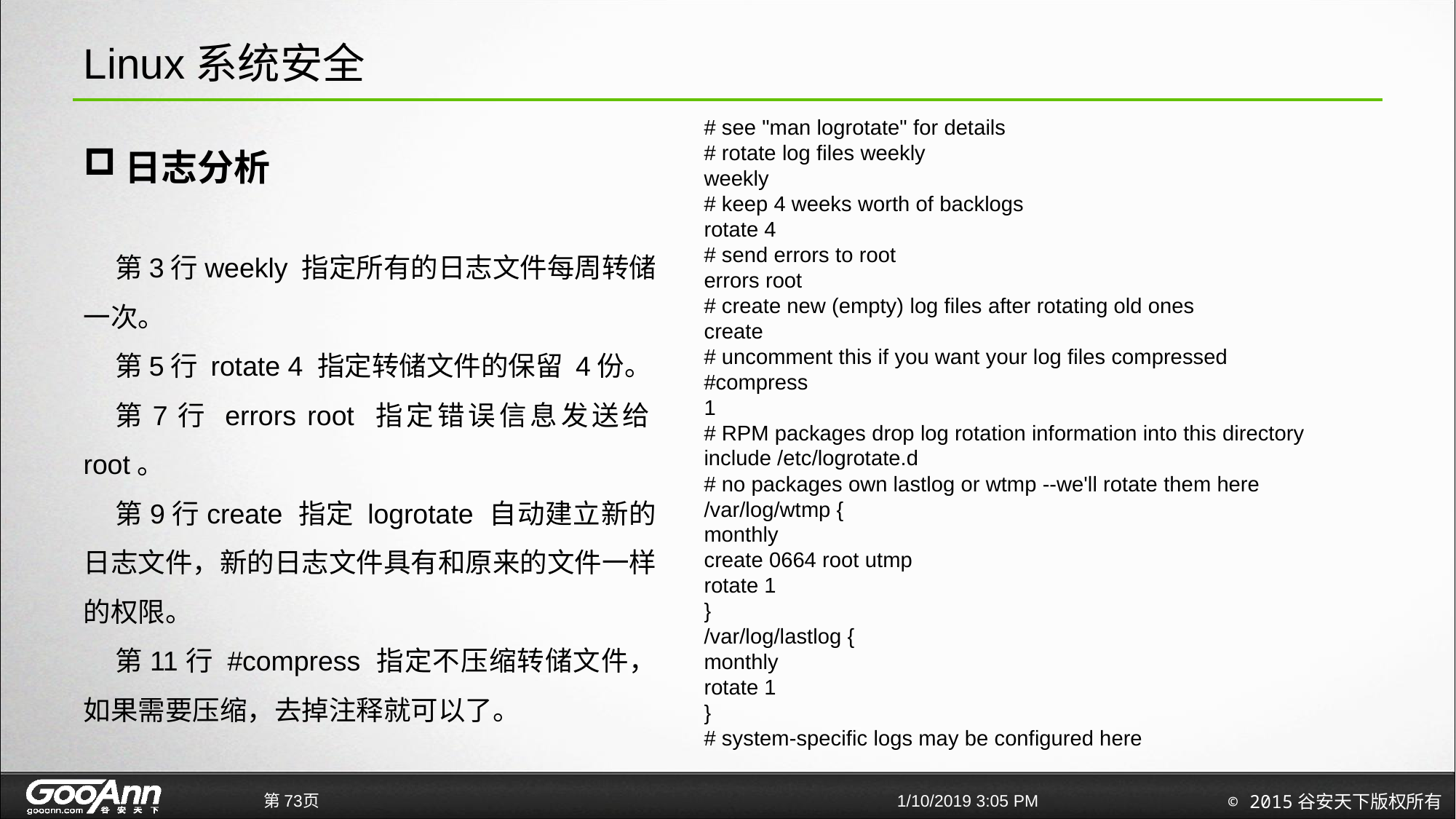

# Linux系统安全
# see "man logrotate" for details
# rotate log files weekly
weekly
# keep 4 weeks worth of backlogs
rotate 4
# send errors to root
errors root
# create new (empty) log files after rotating old ones
create
# uncomment this if you want your log files compressed
#compress
1
# RPM packages drop log rotation information into this directory
include /etc/logrotate.d
# no packages own lastlog or wtmp --we'll rotate them here
/var/log/wtmp {
monthly
create 0664 root utmp
rotate 1
}
/var/log/lastlog {
monthly
rotate 1
}
# system-specific logs may be configured here
日志分析
第3行weekly 指定所有的日志文件每周转储一次。
第5行 rotate 4 指定转储文件的保留 4份。
第7行 errors root 指定错误信息发送给root。
第9行create 指定 logrotate 自动建立新的日志文件，新的日志文件具有和原来的文件一样的权限。
第11行 #compress 指定不压缩转储文件，如果需要压缩，去掉注释就可以了。